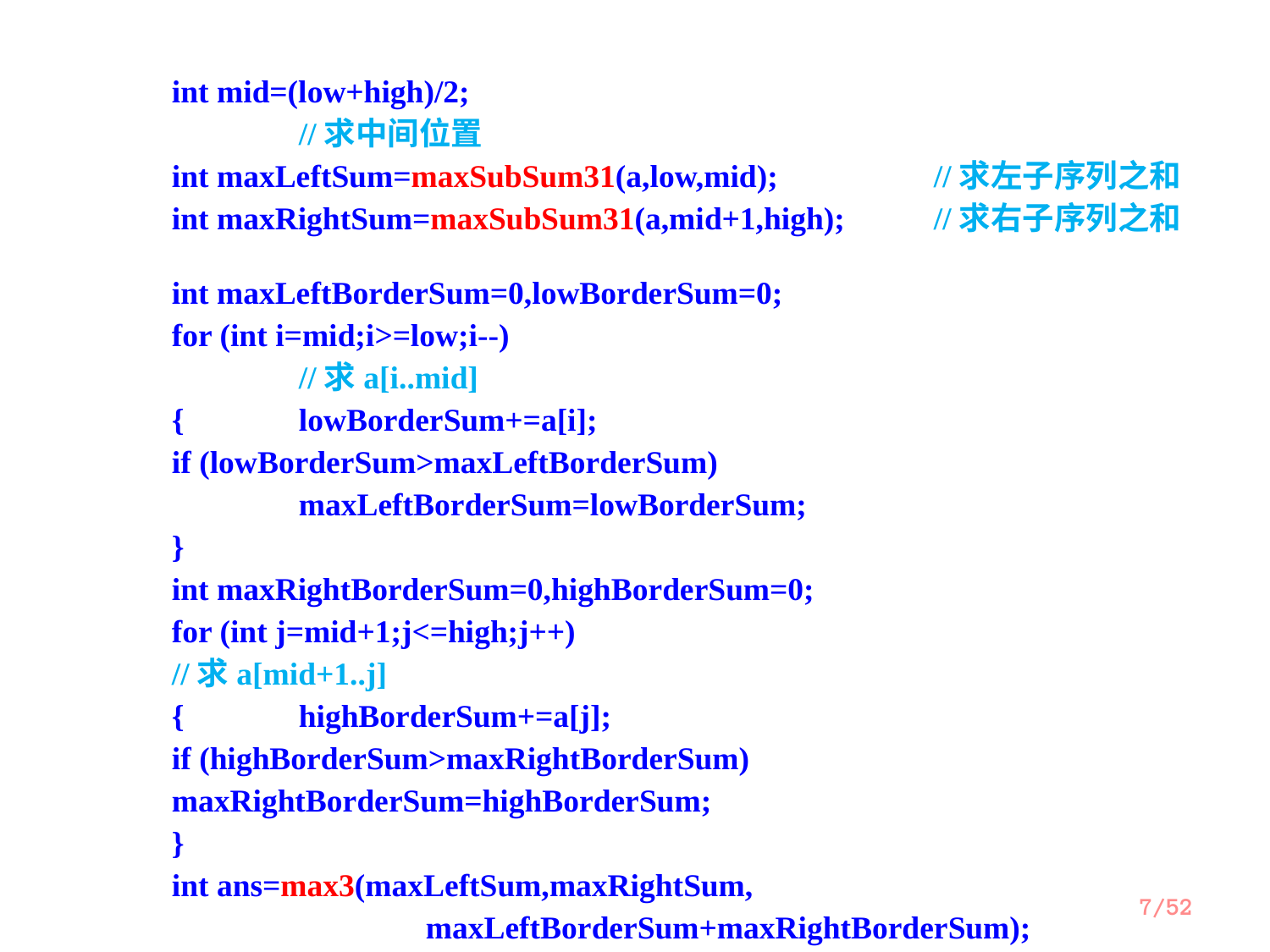

int mid=(low+high)/2; 								//求中间位置
     	int maxLeftSum=maxSubSum31(a,low,mid);		//求左子序列之和
     	int maxRightSum=maxSubSum31(a,mid+1,high); 	//求右子序列之和
     	int maxLeftBorderSum=0,lowBorderSum=0;
     	for (int i=mid;i>=low;i--) 								//求a[i..mid]
     	{	lowBorderSum+=a[i];
          	if (lowBorderSum>maxLeftBorderSum)
                	maxLeftBorderSum=lowBorderSum;
     	}
     	int maxRightBorderSum=0,highBorderSum=0;
     	for (int j=mid+1;j<=high;j++) 						//求a[mid+1..j]
     	{	highBorderSum+=a[j];
          	if (highBorderSum>maxRightBorderSum)
               	maxRightBorderSum=highBorderSum;
     	}
     	int ans=max3(maxLeftSum,maxRightSum,
            			maxLeftBorderSum+maxRightBorderSum);
     	return max(ans,0);
}
7/52